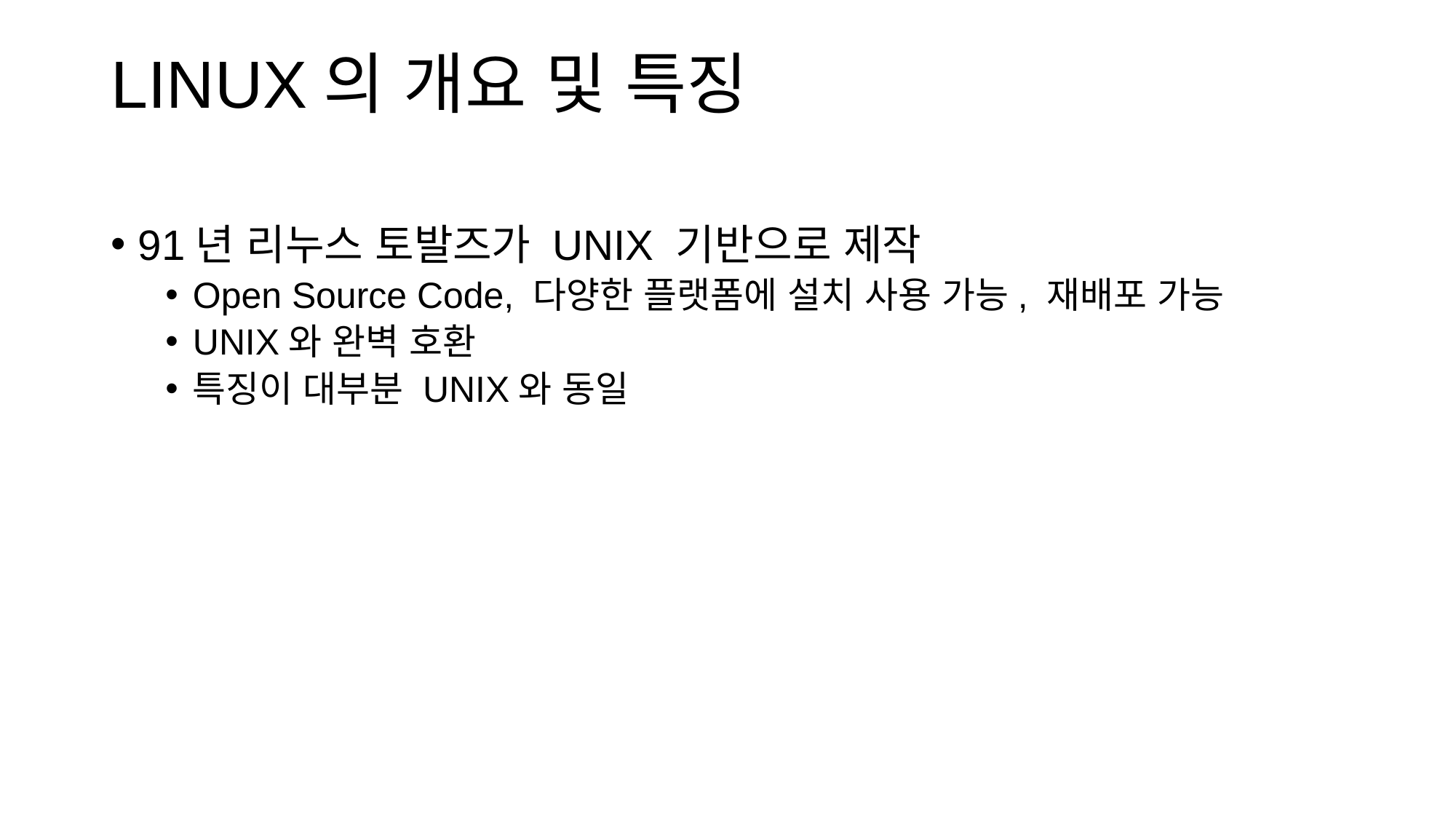

# LINUX의 개요 및 특징

91년 리누스 토발즈가 UNIX 기반으로 제작
Open Source Code, 다양한 플랫폼에 설치 사용 가능, 재배포 가능
UNIX와 완벽 호환
특징이 대부분 UNIX와 동일